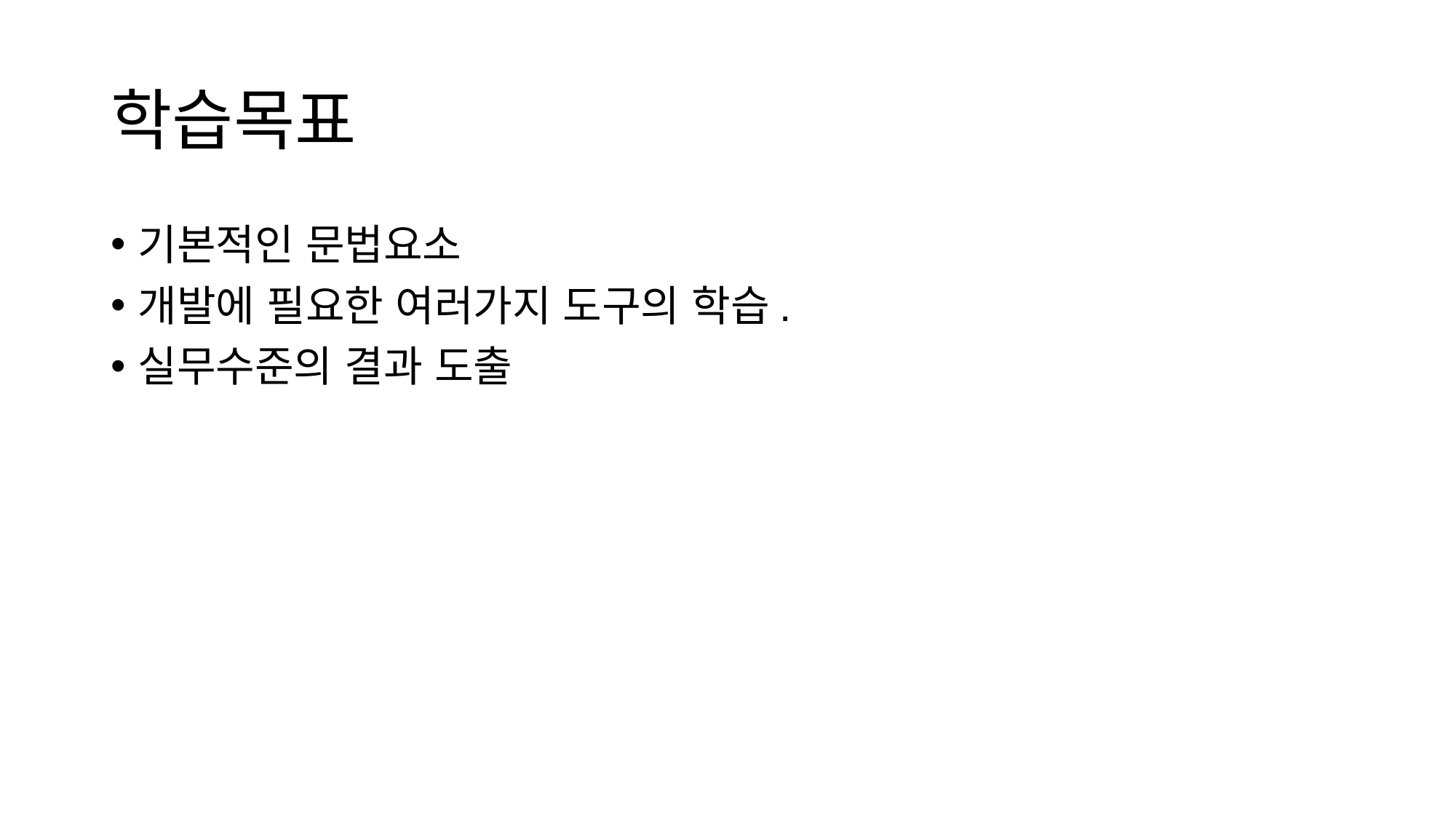

# 학습목표
기본적인 문법요소
개발에 필요한 여러가지 도구의 학습.
실무수준의 결과 도출